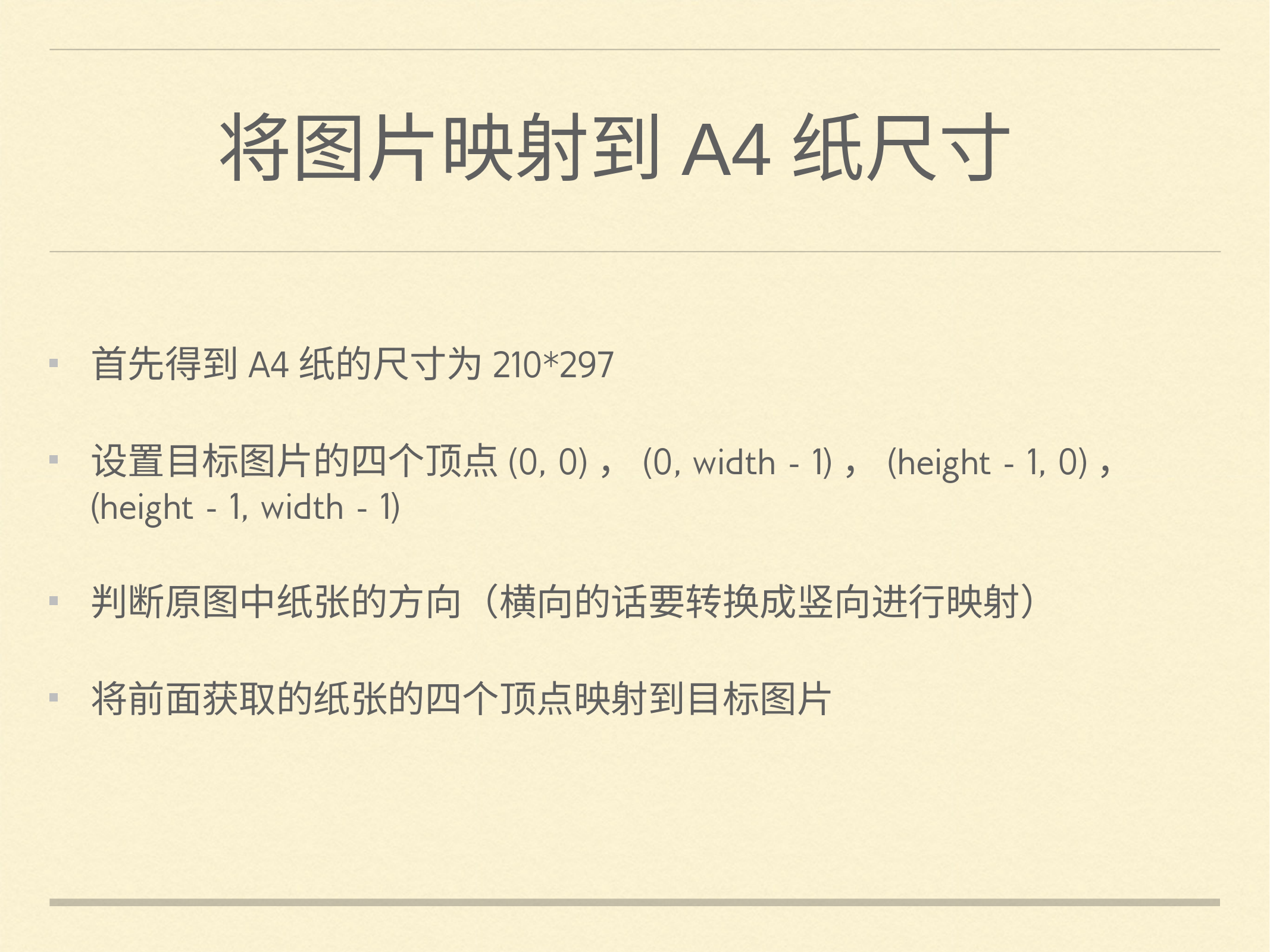

# 将图片映射到A4纸尺寸
首先得到A4纸的尺寸为210*297
设置目标图片的四个顶点(0, 0)，(0, width - 1)，(height - 1, 0)，(height - 1, width - 1)
判断原图中纸张的方向（横向的话要转换成竖向进行映射）
将前面获取的纸张的四个顶点映射到目标图片